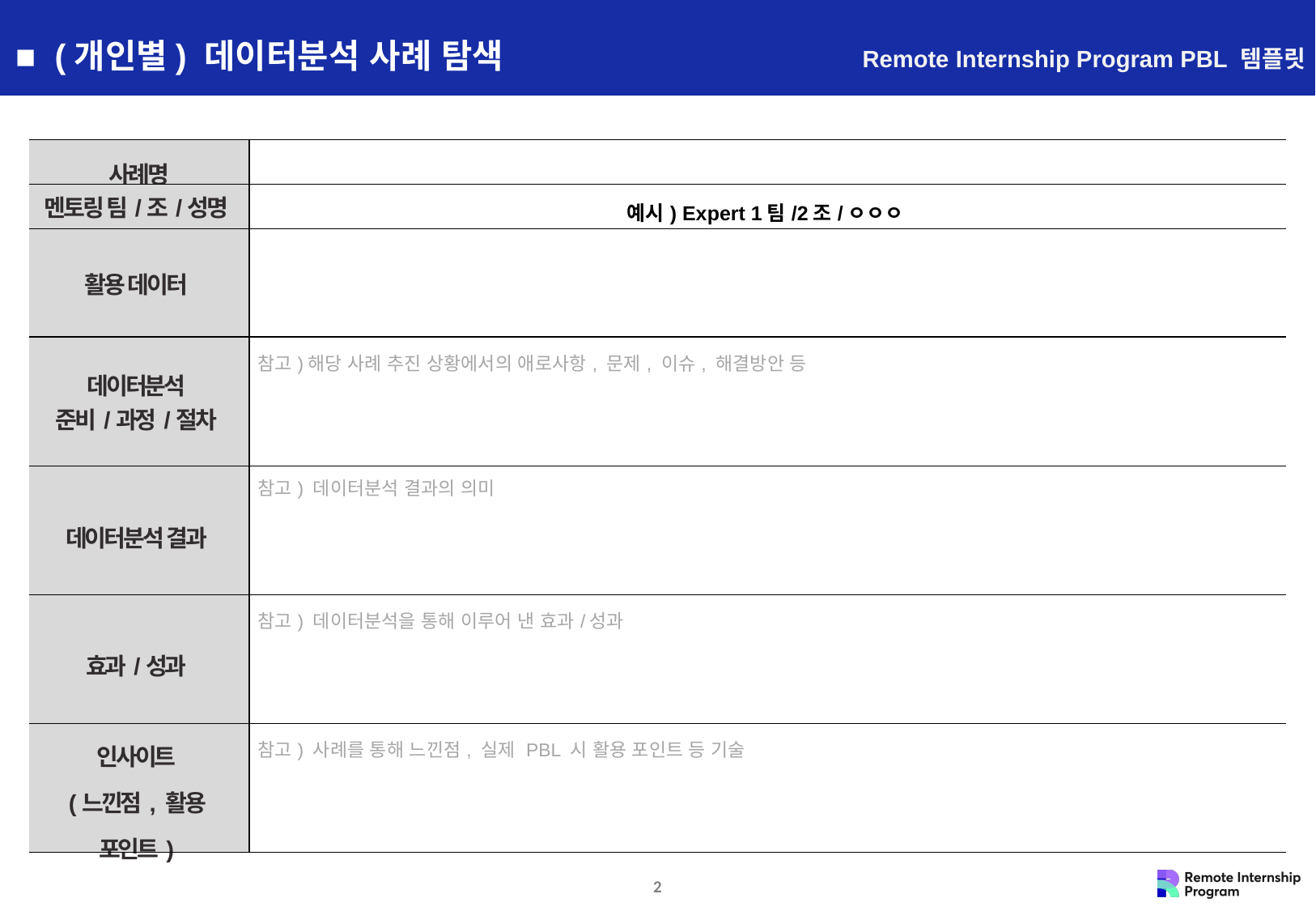

■  (개인별) 데이터분석 사례 탐색
Remote Internship Program PBL 템플릿
| 사례명 |  |
| --- | --- |
| 멘토링 팀/조/성명 | 예시) Expert 1팀/2조/ㅇㅇㅇ |
| 활용 데이터 |  |
| 데이터분석 준비/과정/절차 | 참고)해당 사례 추진 상황에서의 애로사항, 문제, 이슈, 해결방안 등 |
| 데이터분석 결과 | 참고) 데이터분석 결과의 의미 |
| 효과/성과 | 참고) 데이터분석을 통해 이루어 낸 효과/성과 |
| 인사이트 (느낀점, 활용 포인트) | 참고) 사례를 통해 느낀점, 실제 PBL 시 활용 포인트 등 기술 |